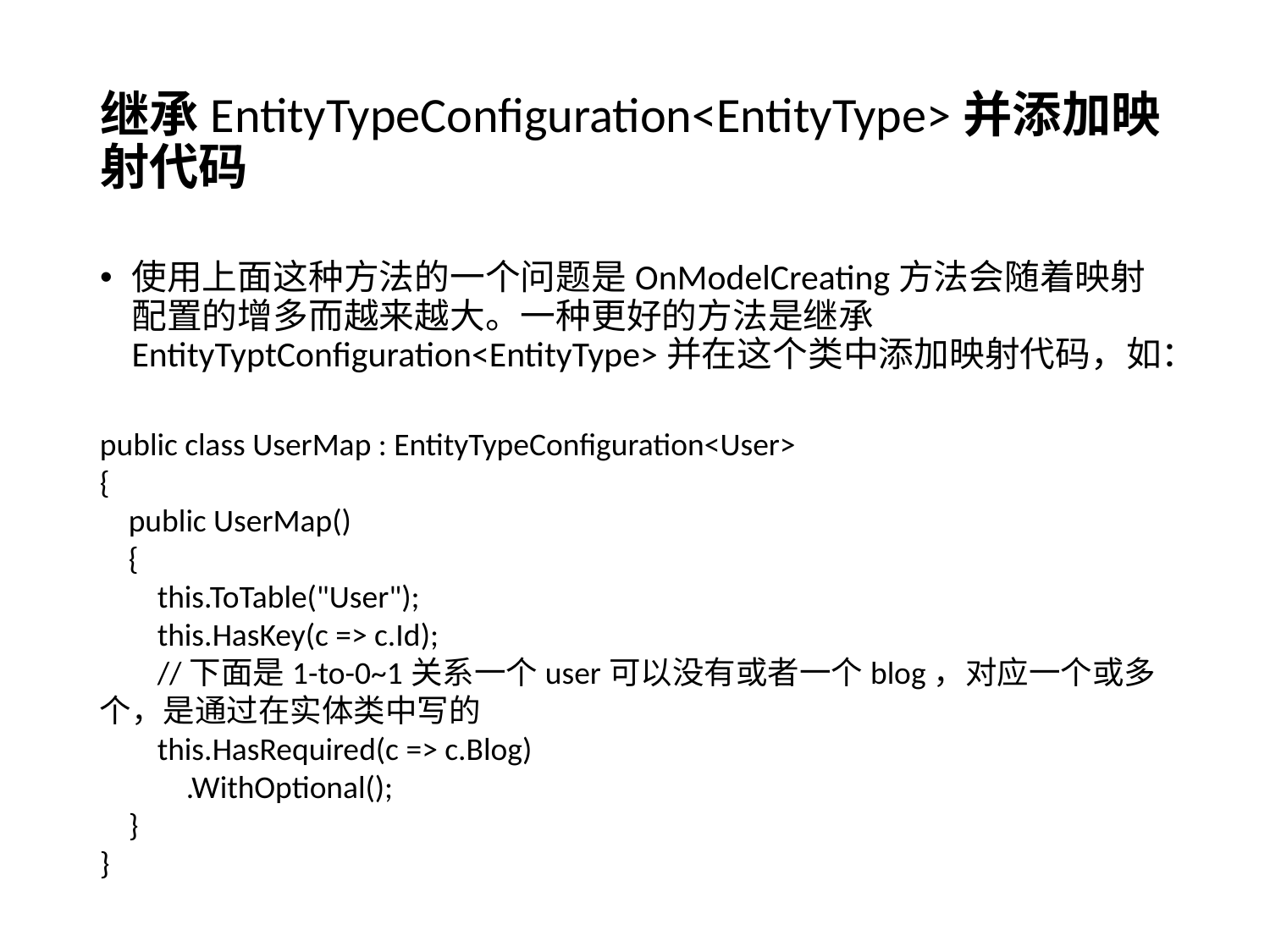

# 继承EntityTypeConfiguration<EntityType>并添加映射代码
使用上面这种方法的一个问题是OnModelCreating方法会随着映射配置的增多而越来越大。一种更好的方法是继承EntityTyptConfiguration<EntityType>并在这个类中添加映射代码，如：
public class UserMap : EntityTypeConfiguration<User>
{
    public UserMap()
    {
        this.ToTable("User");
        this.HasKey(c => c.Id);
        //下面是1-to-0~1关系一个user可以没有或者一个blog，对应一个或多个，是通过在实体类中写的
        this.HasRequired(c => c.Blog)
            .WithOptional();
    }
}